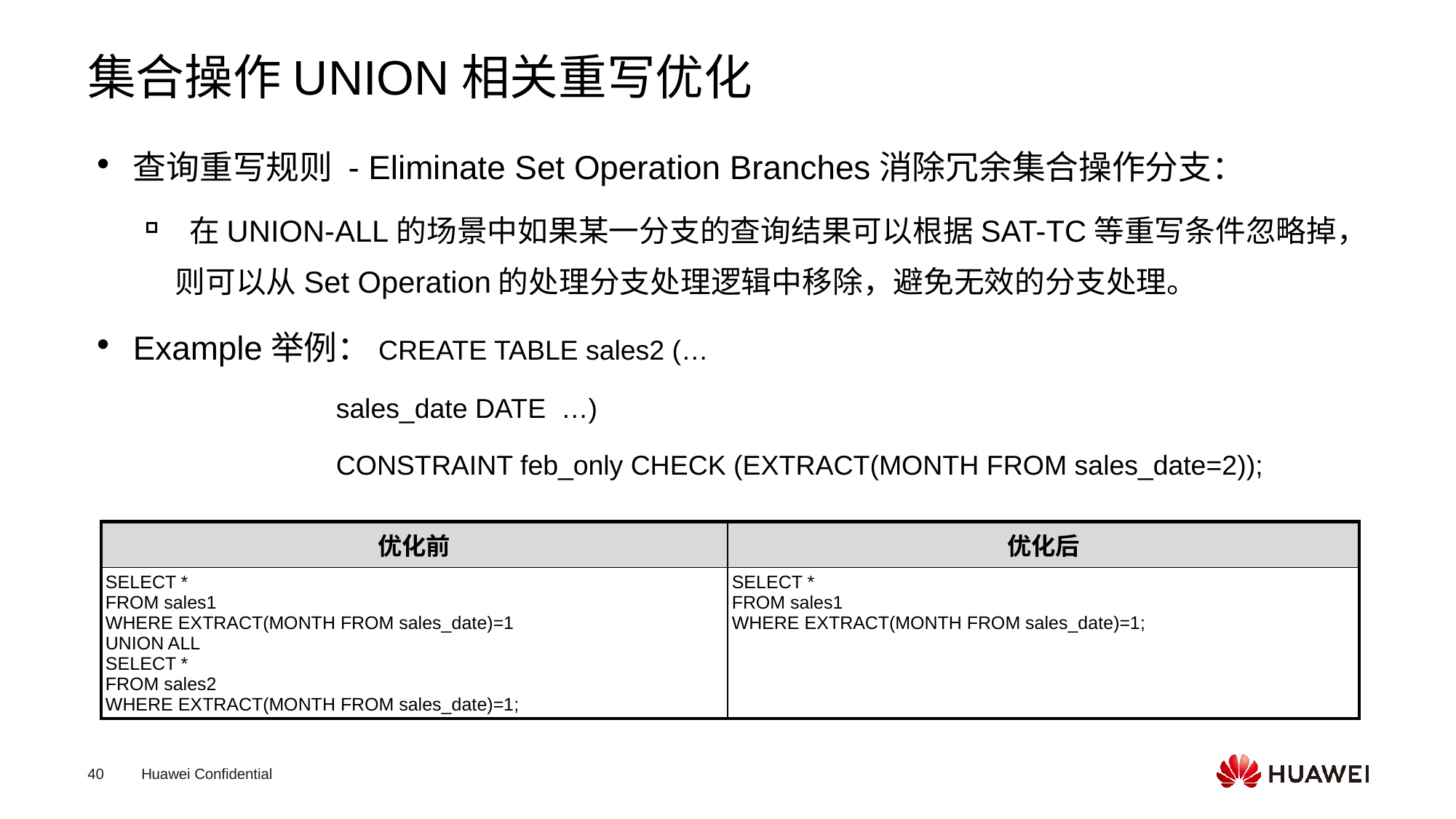

# 集合操作UNION相关重写优化
查询重写规则 - Eliminate Set Operation Branches消除冗余集合操作分支：
 在UNION-ALL的场景中如果某一分支的查询结果可以根据SAT-TC等重写条件忽略掉，则可以从Set Operation的处理分支处理逻辑中移除，避免无效的分支处理。
Example举例：CREATE TABLE sales2 (…
                         sales_date DATE  …)
                         CONSTRAINT feb_only CHECK (EXTRACT(MONTH FROM sales_date=2));

| 优化前 | 优化后 |
| --- | --- |
| SELECT \* FROM sales1 WHERE EXTRACT(MONTH FROM sales\_date)=1 UNION ALL SELECT \* FROM sales2 WHERE EXTRACT(MONTH FROM sales\_date)=1; | SELECT \* FROM sales1 WHERE EXTRACT(MONTH FROM sales\_date)=1; |